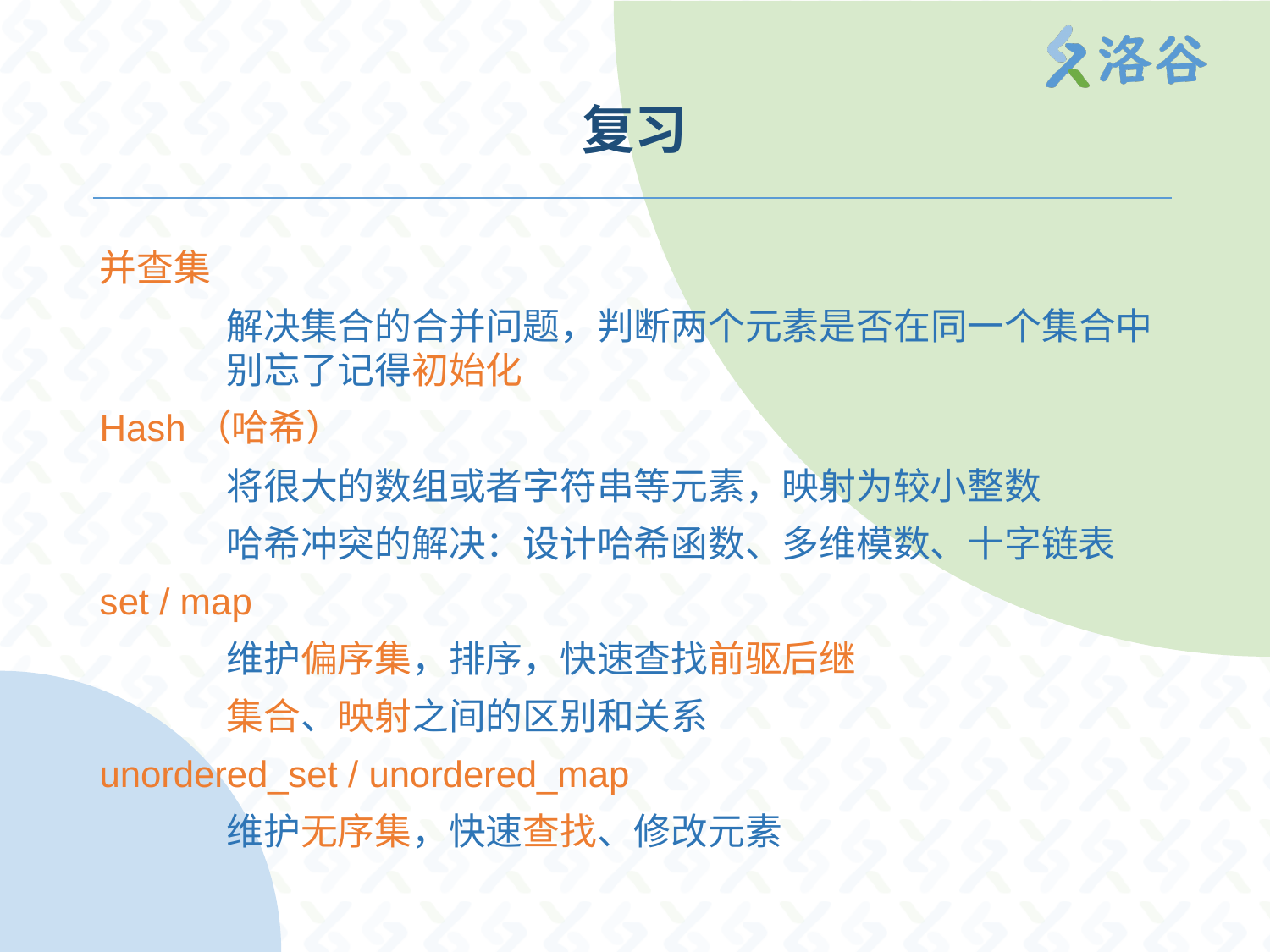

# 复习
并查集
	解决集合的合并问题，判断两个元素是否在同一个集合中
	别忘了记得初始化
Hash（哈希）
	将很大的数组或者字符串等元素，映射为较小整数
	哈希冲突的解决：设计哈希函数、多维模数、十字链表
set / map
	维护偏序集，排序，快速查找前驱后继
	集合、映射之间的区别和关系
unordered_set / unordered_map
	维护无序集，快速查找、修改元素